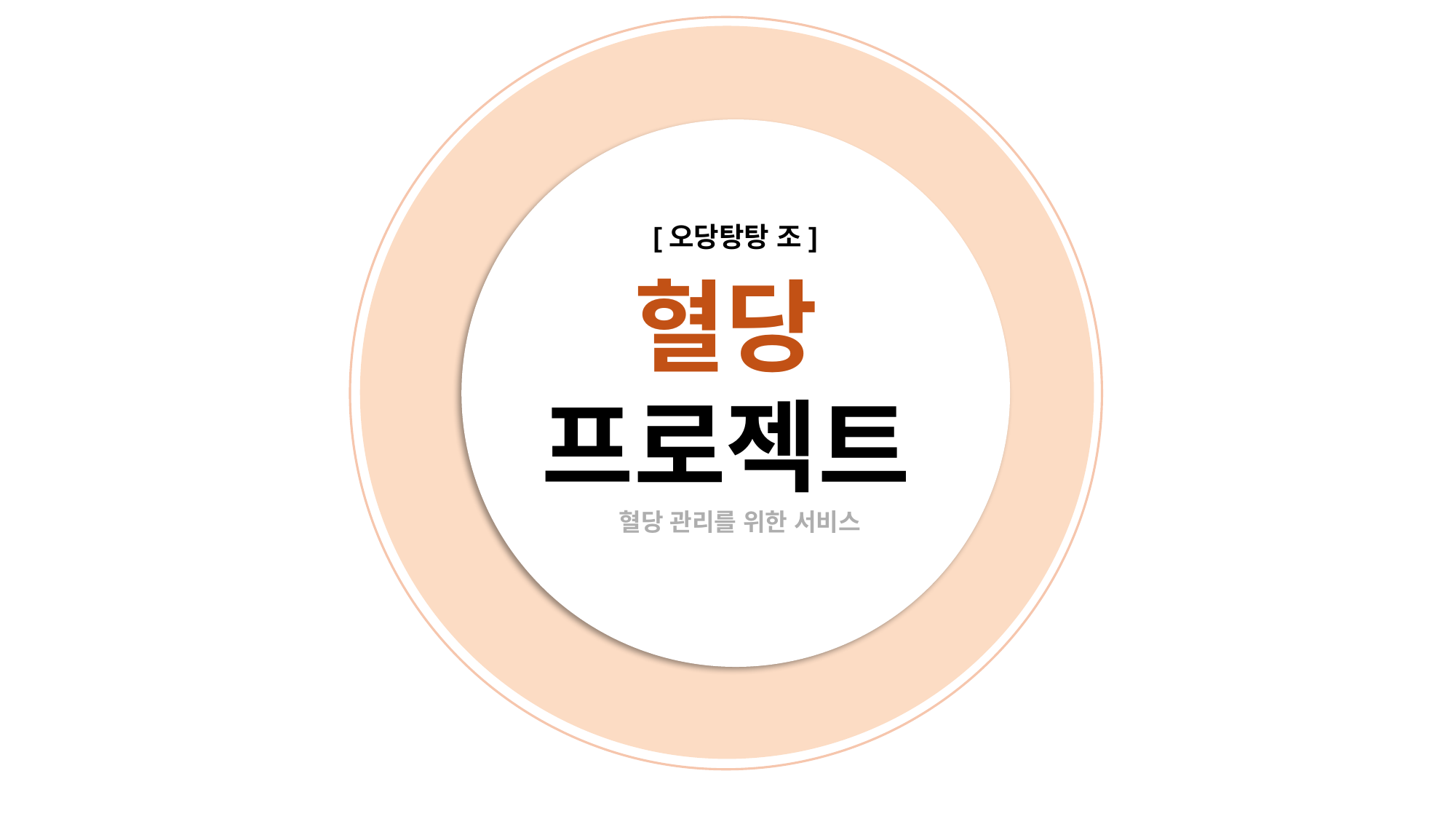

1

[오당탕탕 조]
혈당
프로젝트
혈당 관리를 위한 서비스